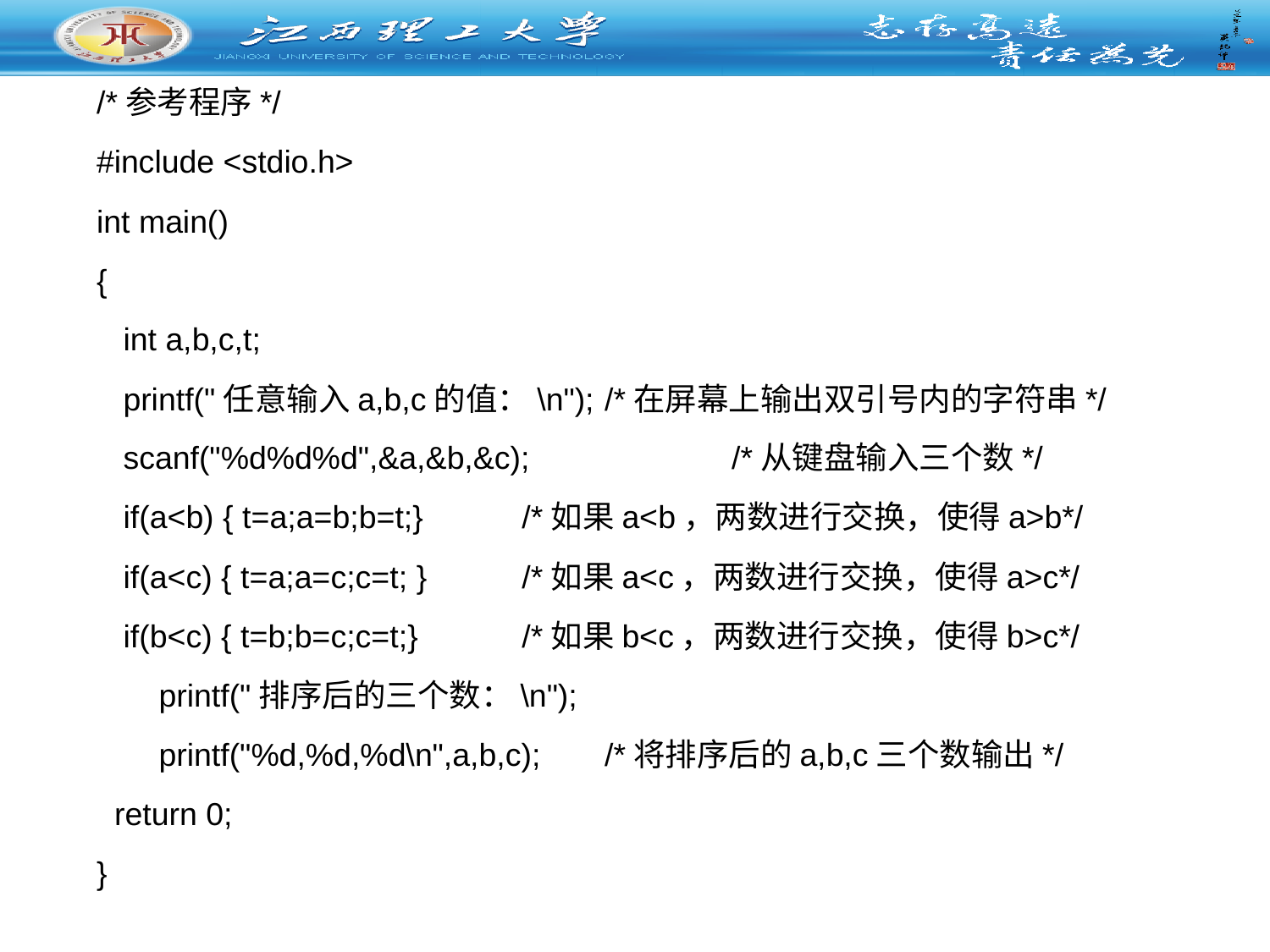

/*参考程序*/
#include <stdio.h>
int main()
{
   int a,b,c,t;
   printf("任意输入a,b,c的值：\n");	/*在屏幕上输出双引号内的字符串*/
   scanf("%d%d%d",&a,&b,&c); 		/*从键盘输入三个数*/
   if(a<b) { t=a;a=b;b=t;}	     /*如果a<b，两数进行交换，使得a>b*/
   if(a<c) { t=a;a=c;c=t; }	     /*如果a<c，两数进行交换，使得a>c*/
   if(b<c) { t=b;b=c;c=t;}	     /*如果b<c，两数进行交换，使得b>c*/
       printf("排序后的三个数：\n");
       printf("%d,%d,%d\n",a,b,c); 	/*将排序后的a,b,c三个数输出*/
  return 0;
}